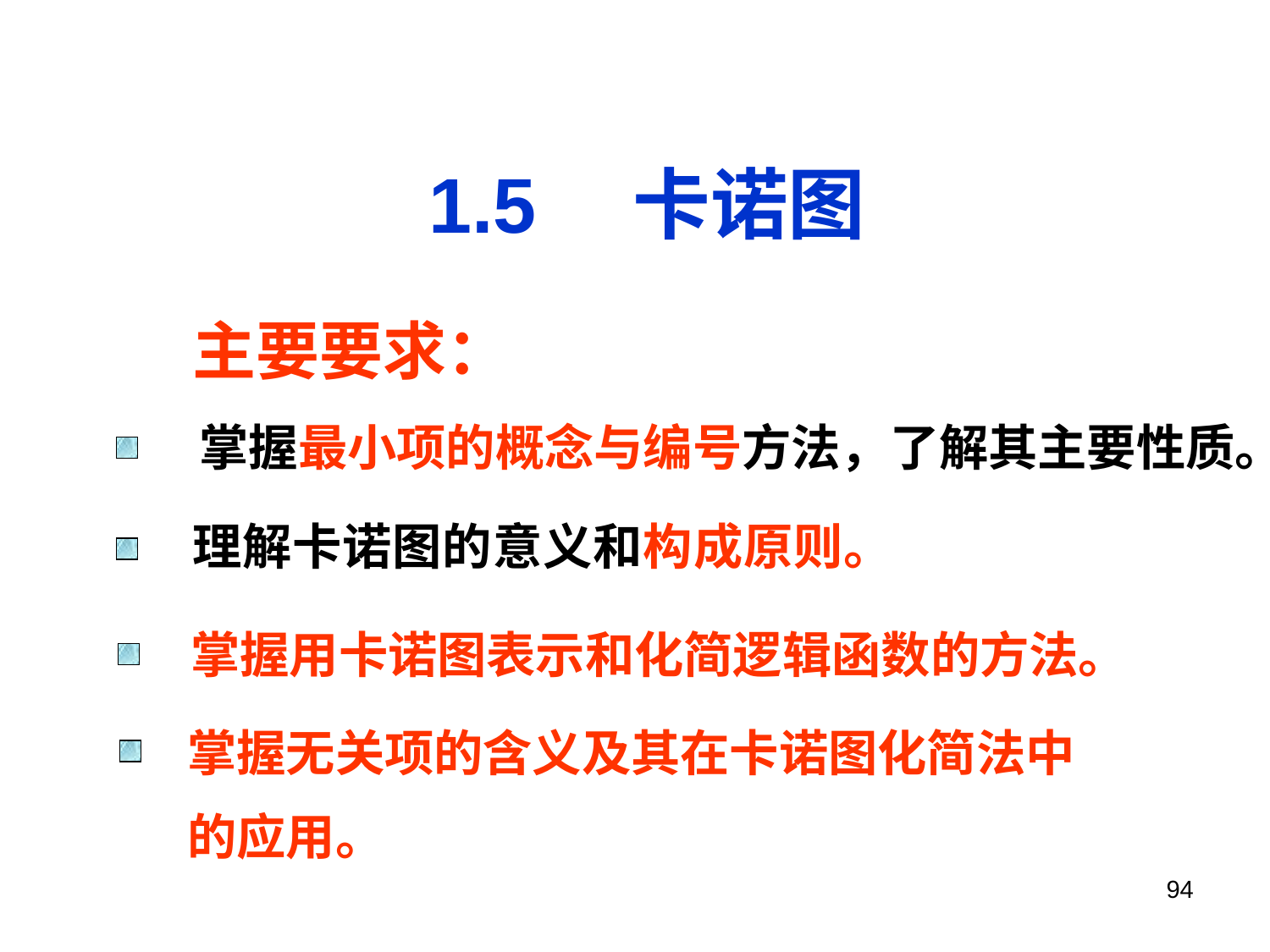

1.5　卡诺图
主要要求：
 掌握最小项的概念与编号方法，了解其主要性质。

理解卡诺图的意义和构成原则。

掌握用卡诺图表示和化简逻辑函数的方法。

掌握无关项的含义及其在卡诺图化简法中
的应用。

94